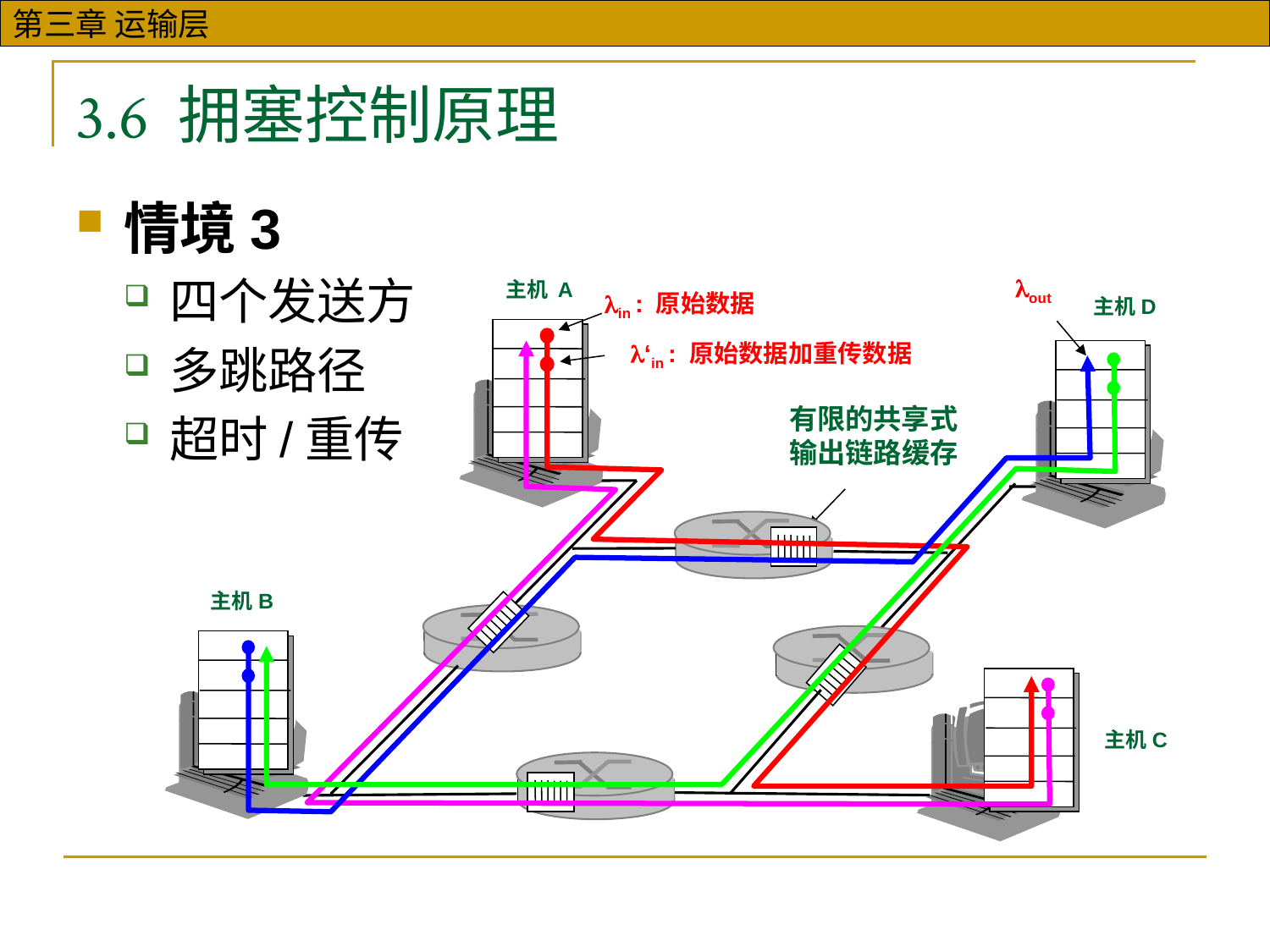

# 3.6 拥塞控制原理
情境3
四个发送方
多跳路径
超时/重传
λout
主机 A
λin : 原始数据
主机D

λ‘in : 原始数据加重传数据

有限的共享式
输出链路缓存

主机B

主机C

107